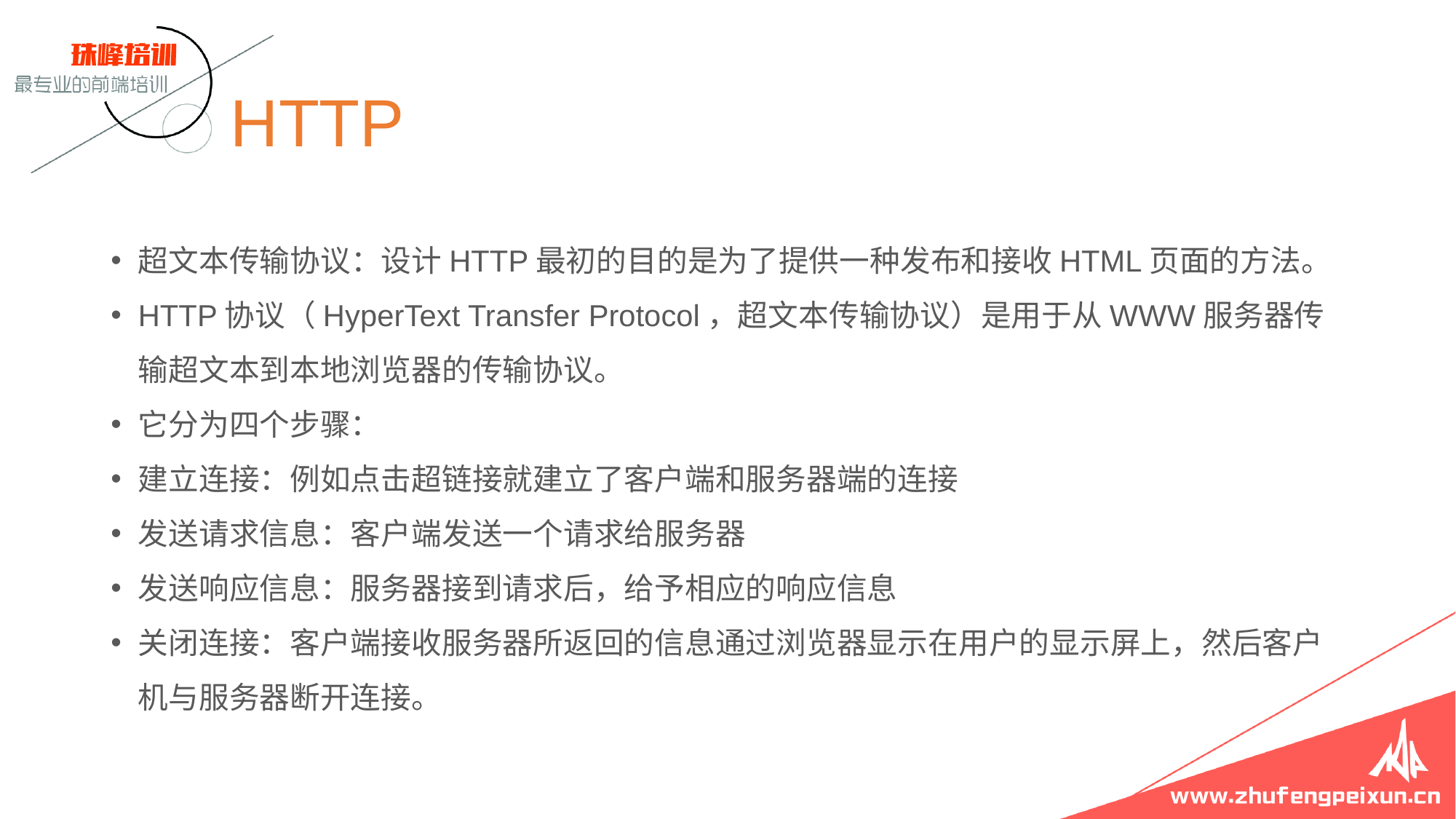

# HTTP
超文本传输协议：设计HTTP最初的目的是为了提供一种发布和接收HTML页面的方法。
HTTP协议（HyperText Transfer Protocol，超文本传输协议）是用于从WWW服务器传输超文本到本地浏览器的传输协议。
它分为四个步骤：
建立连接：例如点击超链接就建立了客户端和服务器端的连接
发送请求信息：客户端发送一个请求给服务器
发送响应信息：服务器接到请求后，给予相应的响应信息
关闭连接：客户端接收服务器所返回的信息通过浏览器显示在用户的显示屏上，然后客户机与服务器断开连接。